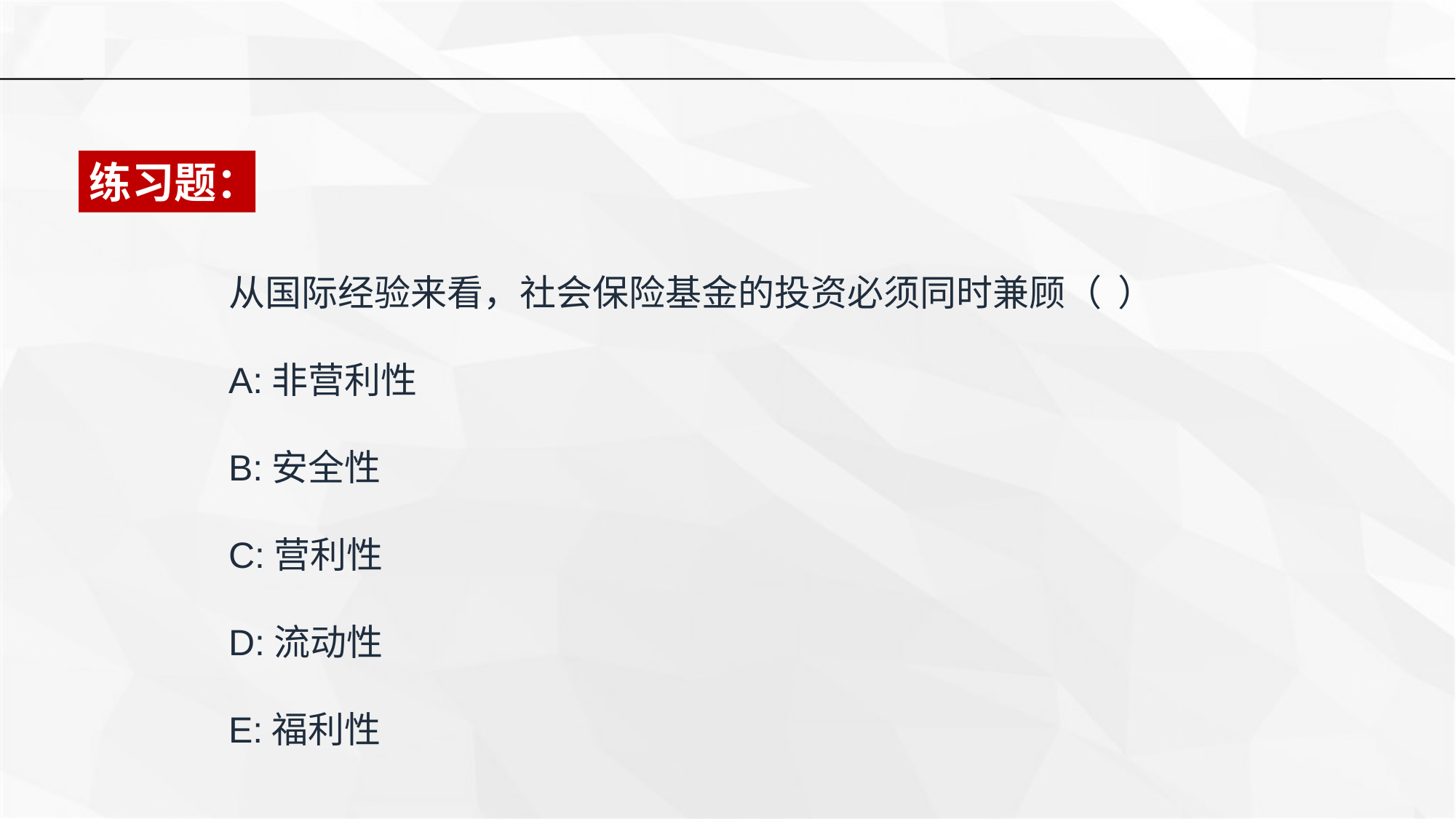

练习题：
从国际经验来看，社会保险基金的投资必须同时兼顾（  ）
A:非营利性
B:安全性
C:营利性
D:流动性
E:福利性